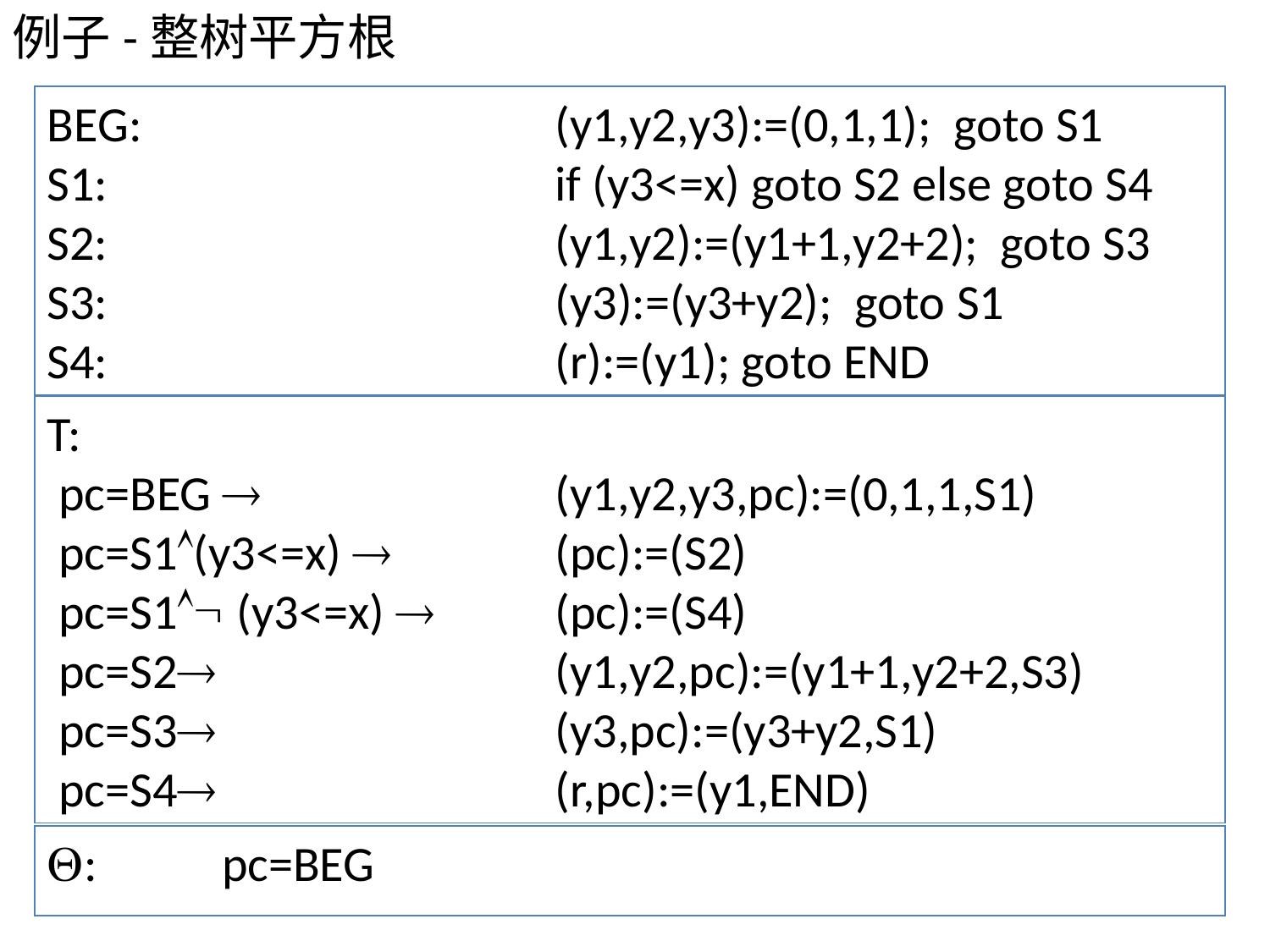

例子-整树平方根

BEG:				(y1,y2,y3):=(0,1,1);  goto S1
S1:				if (y3<=x) goto S2 else goto S4
S2:				(y1,y2):=(y1+1,y2+2);  goto S3
S3:				(y3):=(y3+y2);  goto S1
S4:				(r):=(y1); goto END
T:
 pc=BEG →			(y1,y2,y3,pc):=(0,1,1,S1)
 pc=S1∧(y3<=x) →		(pc):=(S2)
 pc=S1∧¬ (y3<=x) →	(pc):=(S4)
 pc=S2→			(y1,y2,pc):=(y1+1,y2+2,S3)
 pc=S3→			(y3,pc):=(y3+y2,S1)
 pc=S4→			(r,pc):=(y1,END)
Θ: 	pc=BEG